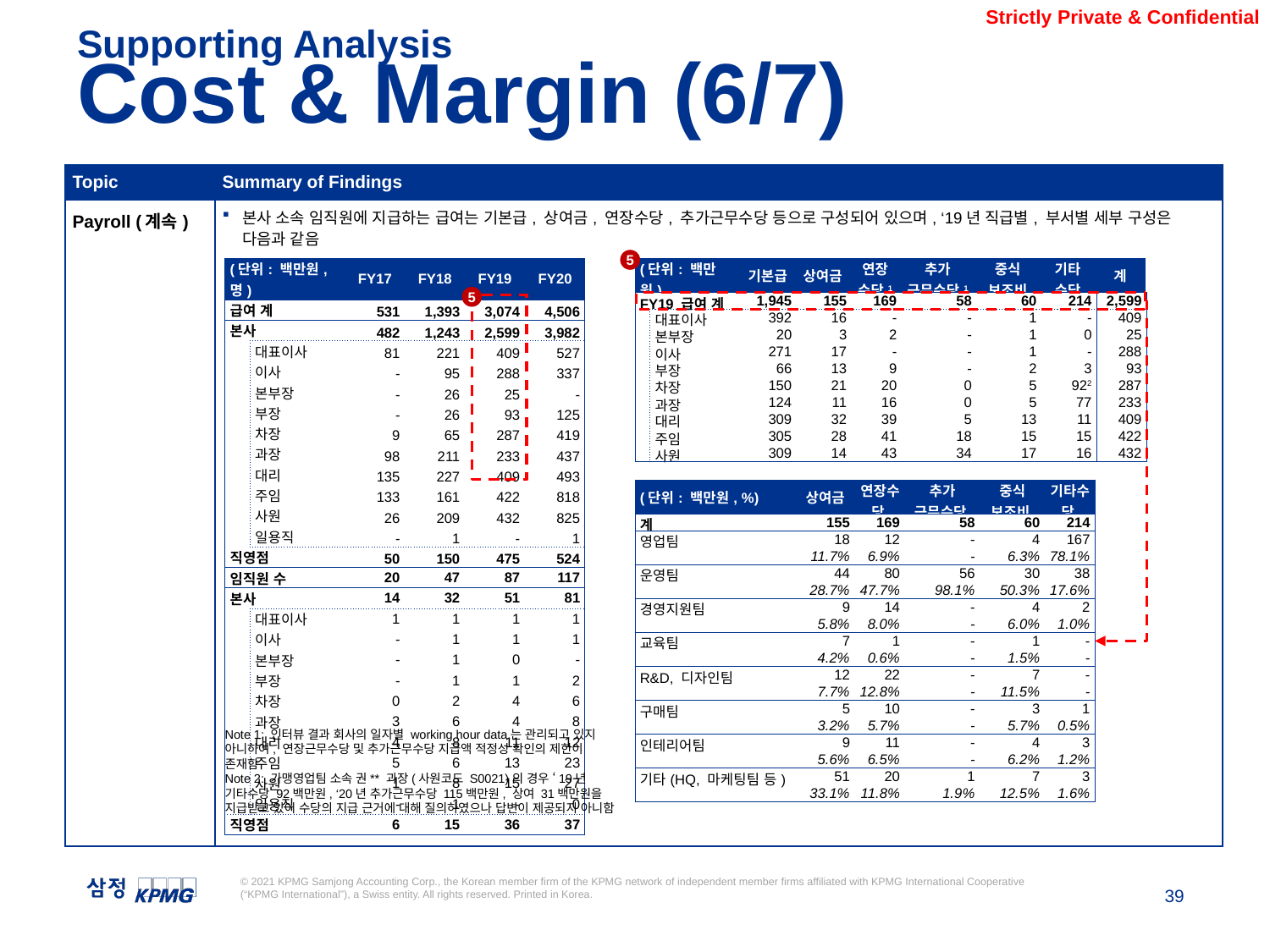

Supporting Analysis
Cost & Margin (6/7)
| Topic | Summary of Findings |
| --- | --- |
| Payroll (계속) | 본사 소속 임직원에 지급하는 급여는 기본급, 상여금, 연장수당, 추가근무수당 등으로 구성되어 있으며, ‘19년 직급별, 부서별 세부 구성은 다음과 같음 |
5
| (단위: 백만원, 명) |  | FY17 | FY18 | FY19 | FY20 |
| --- | --- | --- | --- | --- | --- |
| 급여 계 |  | 531 | 1,393 | 3,074 | 4,506 |
| 본사 |  | 482 | 1,243 | 2,599 | 3,982 |
|  | 대표이사 | 81 | 221 | 409 | 527 |
|  | 이사 | - | 95 | 288 | 337 |
|  | 본부장 | - | 26 | 25 | - |
|  | 부장 | - | 26 | 93 | 125 |
|  | 차장 | 9 | 65 | 287 | 419 |
|  | 과장 | 98 | 211 | 233 | 437 |
|  | 대리 | 135 | 227 | 409 | 493 |
|  | 주임 | 133 | 161 | 422 | 818 |
|  | 사원 | 26 | 209 | 432 | 825 |
|  | 일용직 | - | 1 | - | 1 |
| 직영점 |  | 50 | 150 | 475 | 524 |
| 임직원 수 |  | 20 | 47 | 87 | 117 |
| 본사 |  | 14 | 32 | 51 | 81 |
|  | 대표이사 | 1 | 1 | 1 | 1 |
|  | 이사 | - | 1 | 1 | 1 |
|  | 본부장 | - | 1 | 0 | - |
|  | 부장 | - | 1 | 1 | 2 |
|  | 차장 | 0 | 2 | 4 | 6 |
|  | 과장 | 3 | 6 | 4 | 8 |
|  | 대리 | 4 | 8 | 11 | 12 |
|  | 주임 | 5 | 6 | 13 | 23 |
|  | 사원 | 1 | 8 | 15 | 27 |
|  | 일용직 | - | 1 | - | 0 |
| 직영점 |  | 6 | 15 | 36 | 37 |
| (단위: 백만원) | 기본급 | 상여금 | 연장 수당1 | 추가 근무수당1 | 중식 보조비 | 기타 수당 | 계 |
| --- | --- | --- | --- | --- | --- | --- | --- |
5
| FY19 급여 계 |  | 1,945 | 155 | 169 | 58 | 60 | 214 | 2,599 |
| --- | --- | --- | --- | --- | --- | --- | --- | --- |
|  | 대표이사 | 392 | 16 | - | - | 1 | - | 409 |
|  | 본부장 | 20 | 3 | 2 | - | 1 | 0 | 25 |
|  | 이사 | 271 | 17 | - | - | 1 | - | 288 |
|  | 부장 | 66 | 13 | 9 | - | 2 | 3 | 93 |
|  | 차장 | 150 | 21 | 20 | 0 | 5 | 922 | 287 |
|  | 과장 | 124 | 11 | 16 | 0 | 5 | 77 | 233 |
|  | 대리 | 309 | 32 | 39 | 5 | 13 | 11 | 409 |
|  | 주임 | 305 | 28 | 41 | 18 | 15 | 15 | 422 |
|  | 사원 | 309 | 14 | 43 | 34 | 17 | 16 | 432 |

| (단위: 백만원, %) | 상여금 | 연장수당 | 추가 근무수당 | 중식 보조비 | 기타수당 |
| --- | --- | --- | --- | --- | --- |
| 계 | 155 | 169 | 58 | 60 | 214 |
| 영업팀 | 18 | 12 | - | 4 | 167 |
|  | 11.7% | 6.9% | - | 6.3% | 78.1% |
| 운영팀 | 44 | 80 | 56 | 30 | 38 |
|  | 28.7% | 47.7% | 98.1% | 50.3% | 17.6% |
| 경영지원팀 | 9 | 14 | - | 4 | 2 |
|  | 5.8% | 8.0% | - | 6.0% | 1.0% |
| 교육팀 | 7 | 1 | - | 1 | - |
|  | 4.2% | 0.6% | - | 1.5% | - |
| R&D, 디자인팀 | 12 | 22 | - | 7 | - |
|  | 7.7% | 12.8% | - | 11.5% | - |
| 구매팀 | 5 | 10 | - | 3 | 1 |
|  | 3.2% | 5.7% | - | 5.7% | 0.5% |
| 인테리어팀 | 9 | 11 | - | 4 | 3 |
|  | 5.6% | 6.5% | - | 6.2% | 1.2% |
| 기타(HQ, 마케팅팀 등) | 51 | 20 | 1 | 7 | 3 |
|  | 33.1% | 11.8% | 1.9% | 12.5% | 1.6% |
Note 1: 인터뷰 결과 회사의 일자별 working hour data는 관리되고 있지 아니하여, 연장근무수당 및 추가근무수당 지급액 적정성 확인의 제한이 존재함
Note 2: 가맹영업팀 소속 권** 과장(사원코드 S0021)의 경우 ‘19년 기타수당 92백만원, ‘20년 추가근무수당 115백만원, 상여 31백만원을 지급받고 있어 수당의 지급 근거에 대해 질의하였으나 답변이 제공되지 아니함